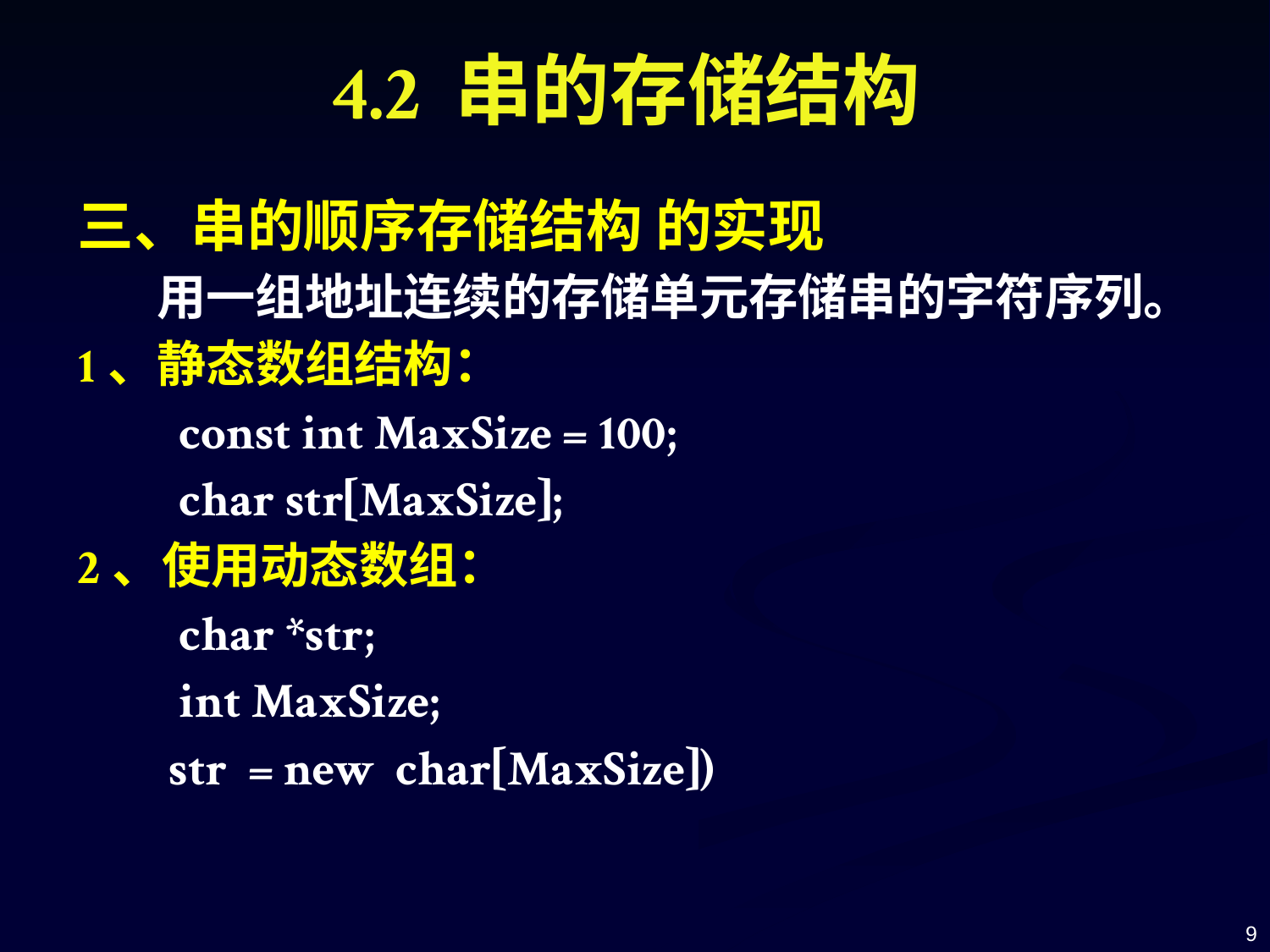

# 4.2 串的存储结构
三、串的顺序存储结构 的实现
      用一组地址连续的存储单元存储串的字符序列。
1、静态数组结构：
          const int MaxSize = 100;
          char str[MaxSize];
2、使用动态数组：
          char *str;
          int MaxSize;
         str  = new  char[MaxSize])
9